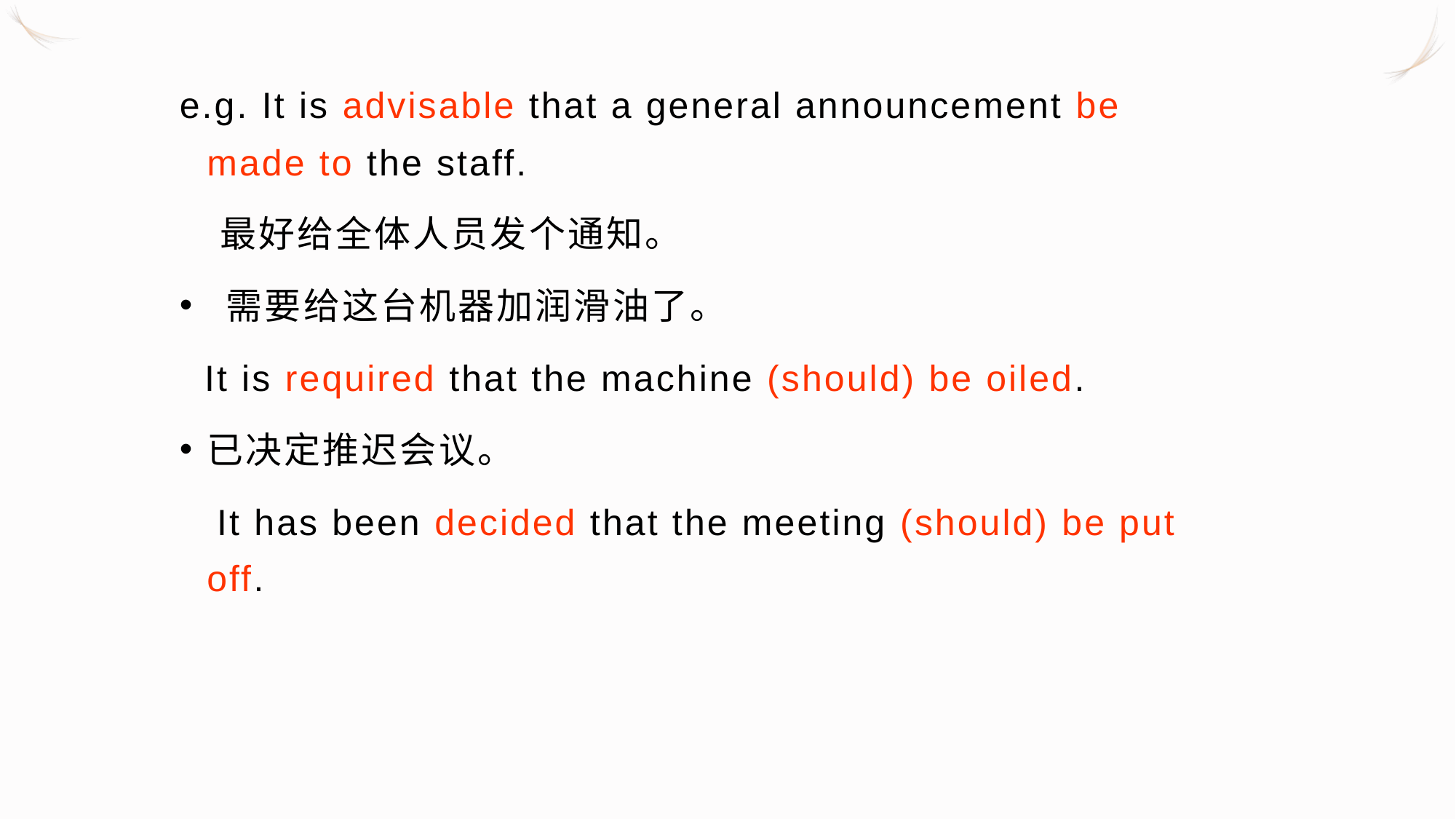

e.g. It is advisable that a general announcement be made to the staff.
   最好给全体人员发个通知。
 需要给这台机器加润滑油了。
  It is required that the machine (should) be oiled.
已决定推迟会议。
   It has been decided that the meeting (should) be put off.